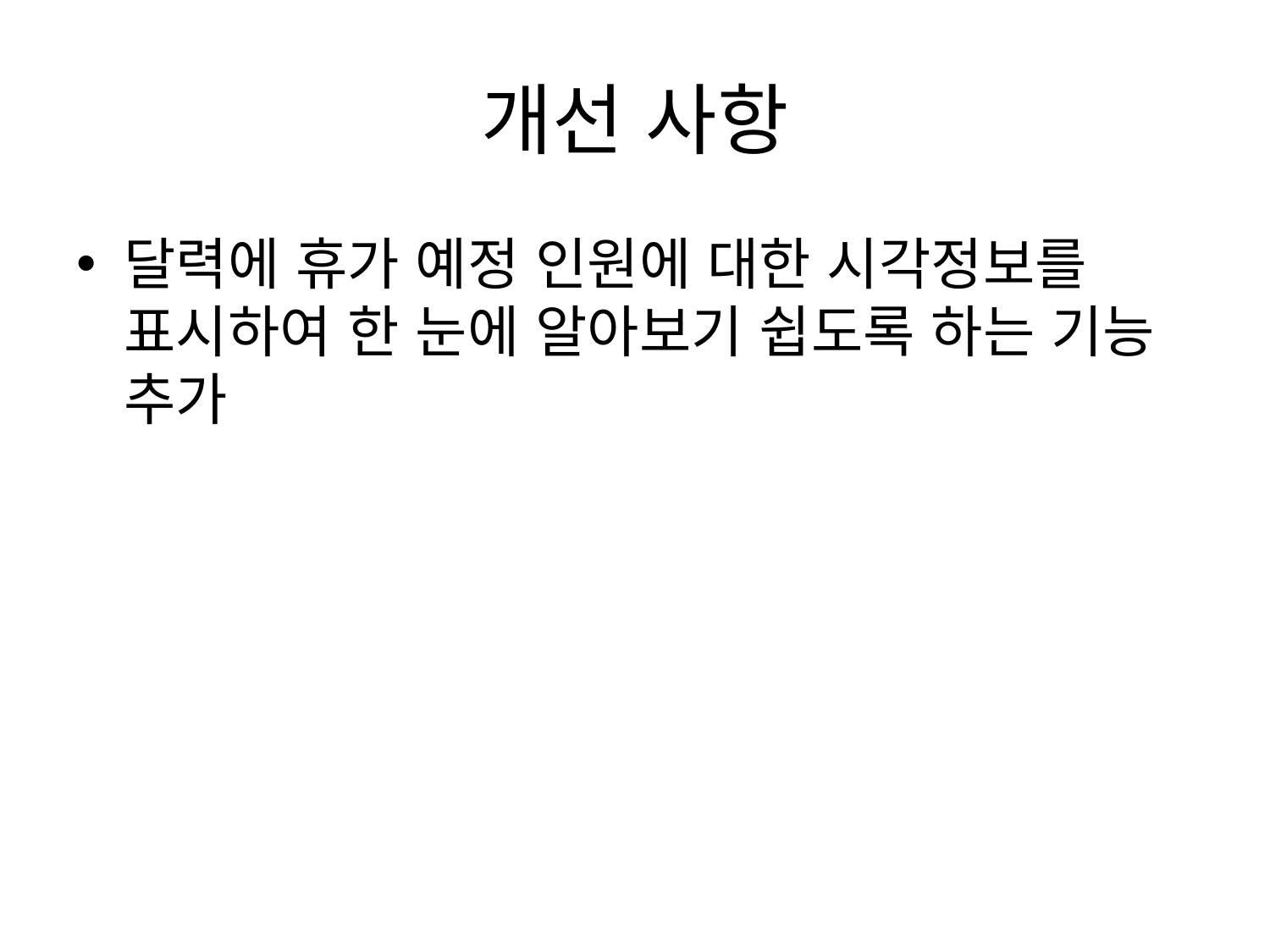

# 개선 사항
달력에 휴가 예정 인원에 대한 시각정보를 표시하여 한 눈에 알아보기 쉽도록 하는 기능 추가